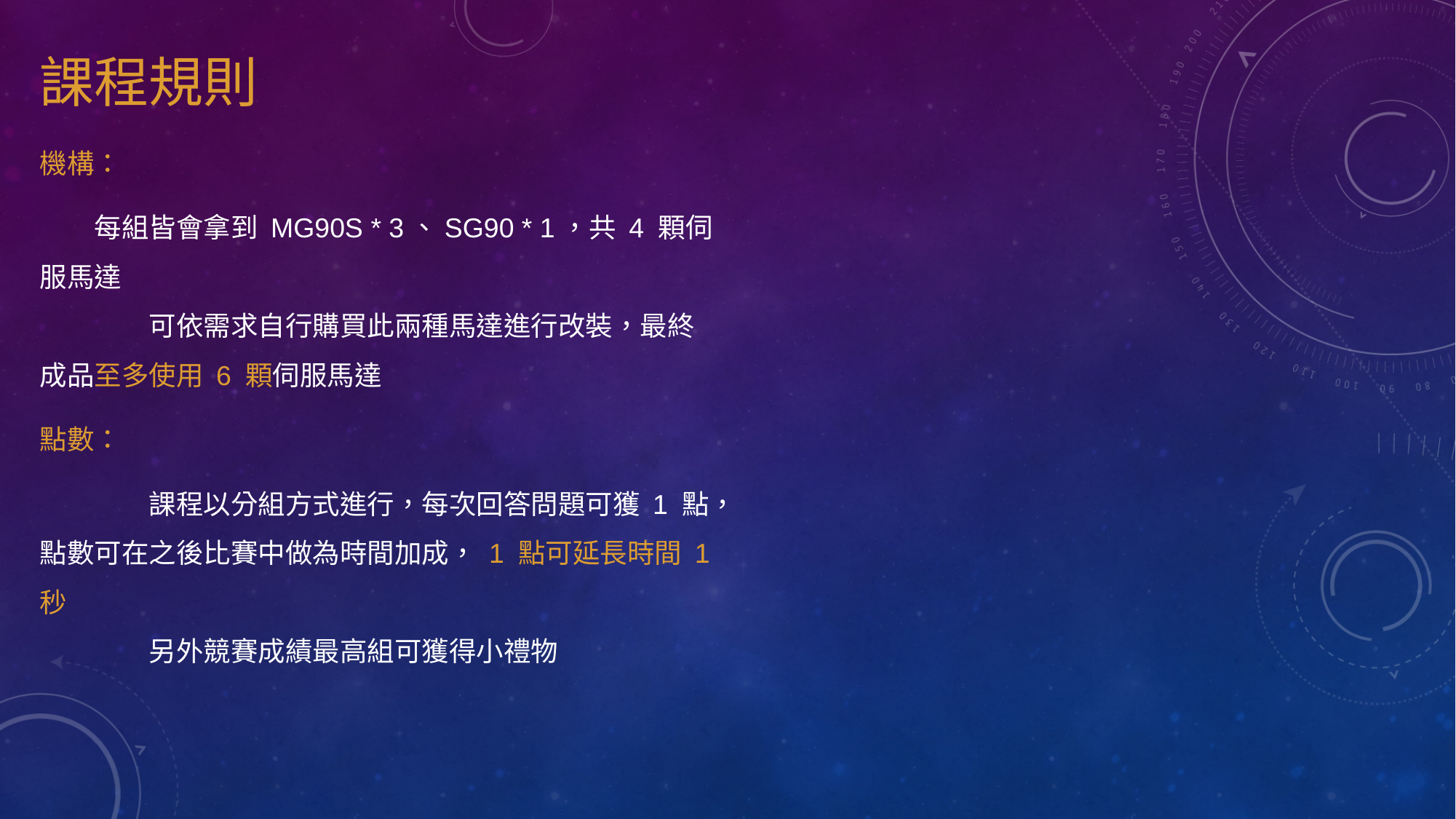

# 課程規則
機構：
　　每組皆會拿到 MG90S * 3、SG90 * 1，共 4 顆伺服馬達
	可依需求自行購買此兩種馬達進行改裝，最終成品至多使用 6 顆伺服馬達
點數：
	課程以分組方式進行，每次回答問題可獲 1 點，點數可在之後比賽中做為時間加成， 1 點可延長時間 1 秒
	另外競賽成績最高組可獲得小禮物